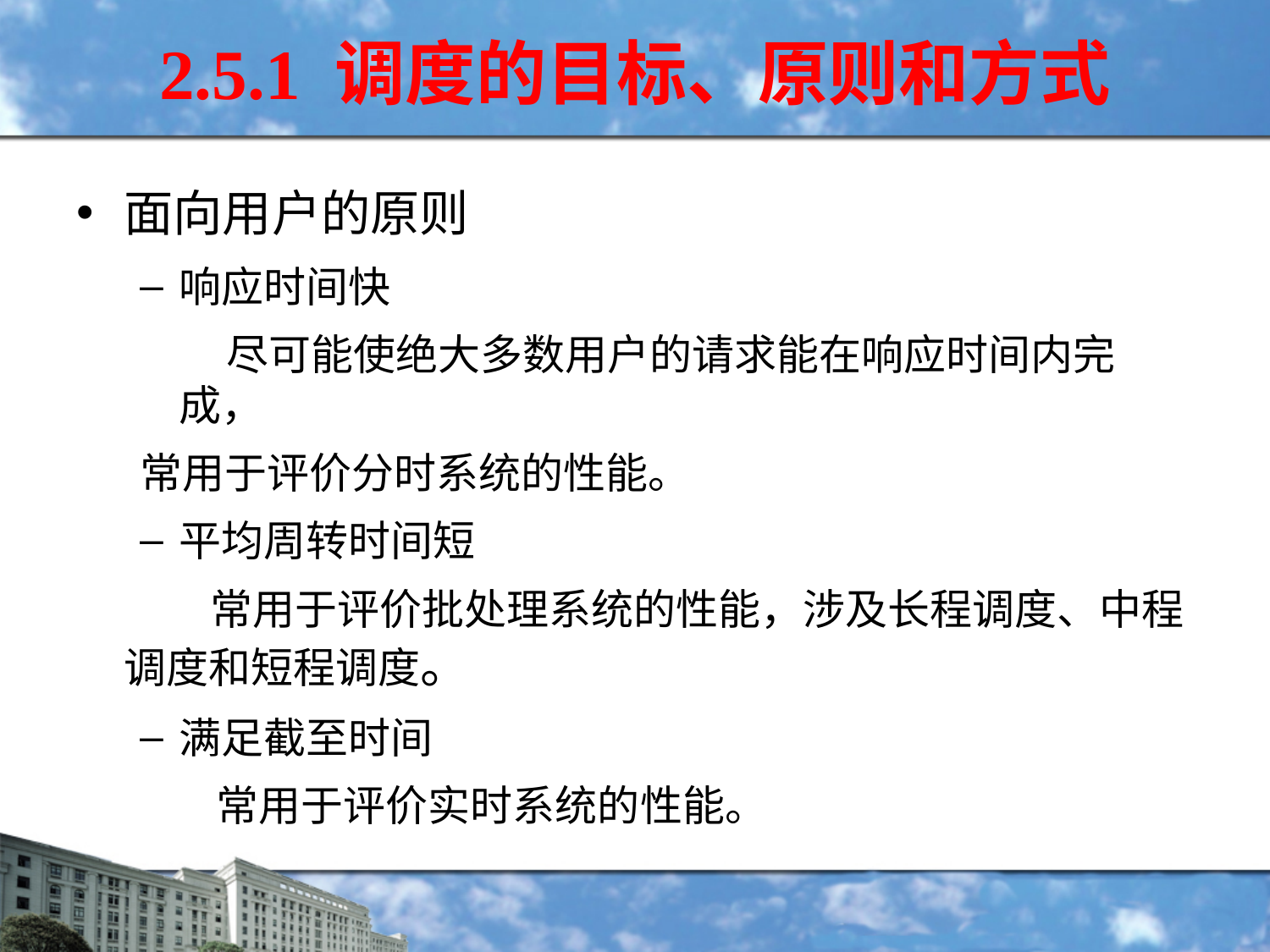

2.5.1 调度的目标、原则和方式
面向用户的原则
响应时间快
        尽可能使绝大多数用户的请求能在响应时间内完成，
常用于评价分时系统的性能。
平均周转时间短
             常用于评价批处理系统的性能，涉及长程调度、中程调度和短程调度。
满足截至时间
       常用于评价实时系统的性能。